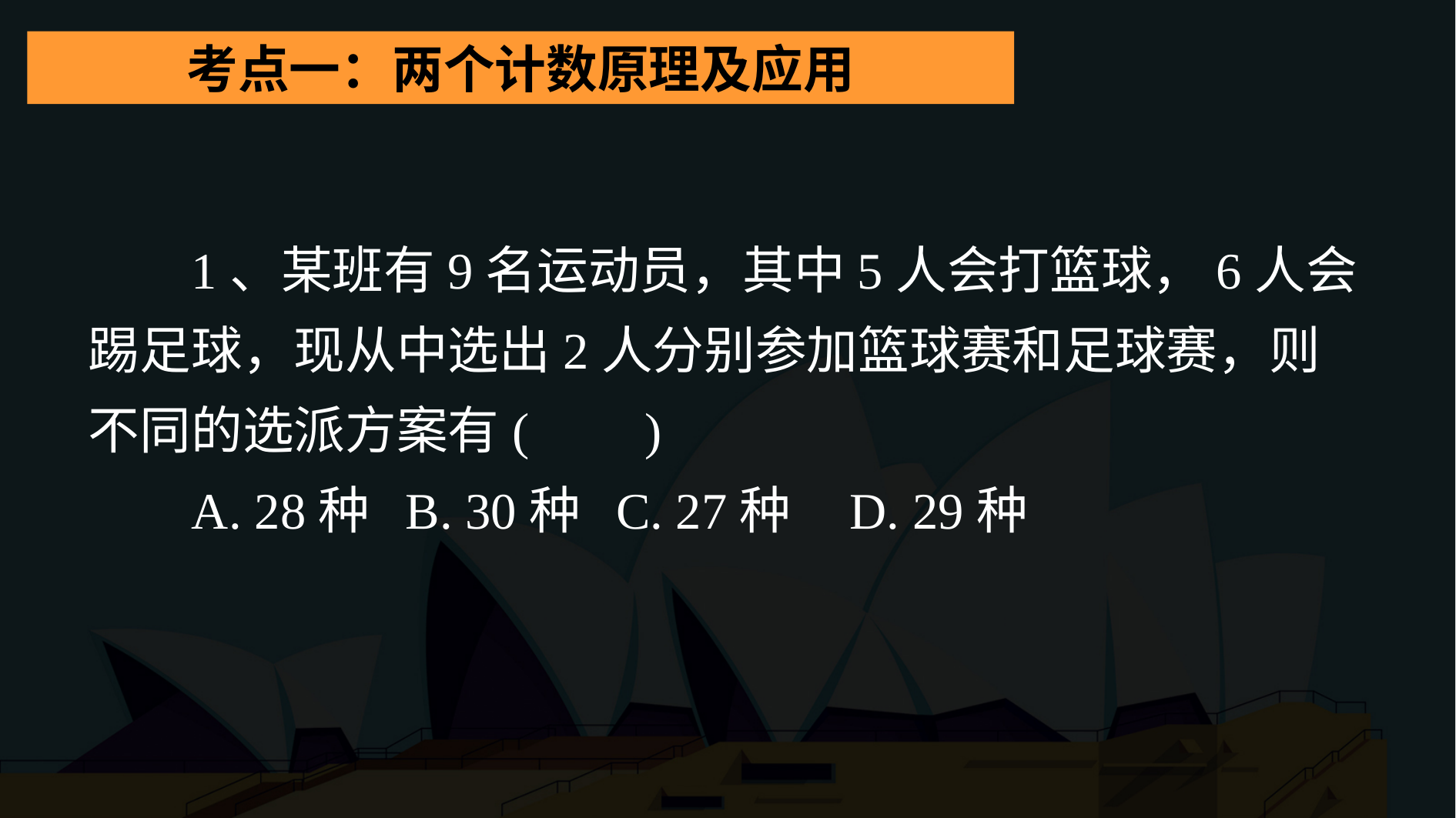

考点一：两个计数原理及应用
        1、某班有9名运动员，其中5人会打篮球，6人会踢足球，现从中选出2人分别参加篮球赛和足球赛，则不同的选派方案有(         )
        A. 28种  B. 30种  C. 27种    D. 29种